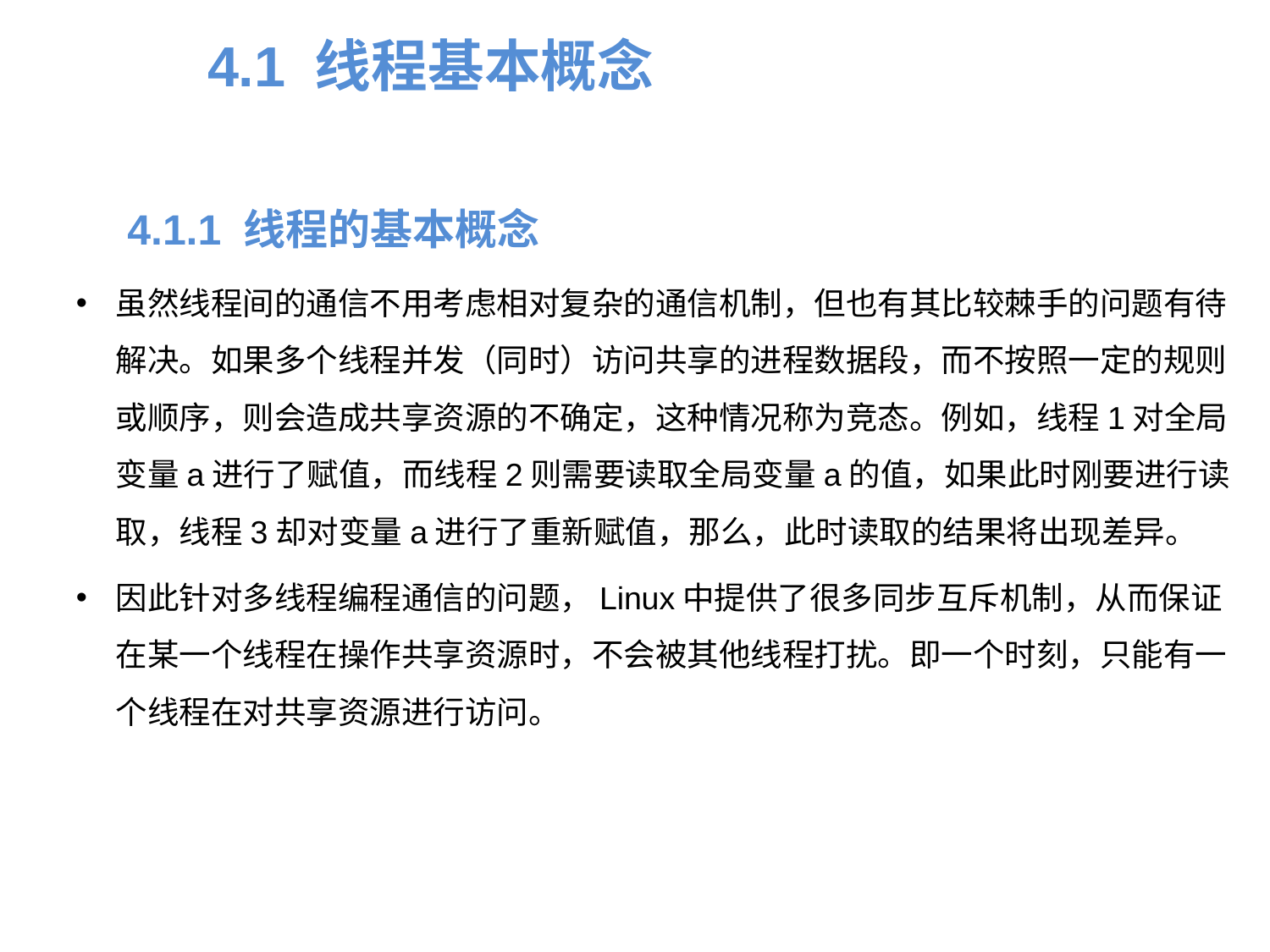

4.1 线程基本概念
4.1.1 线程的基本概念
虽然线程间的通信不用考虑相对复杂的通信机制，但也有其比较棘手的问题有待解决。如果多个线程并发（同时）访问共享的进程数据段，而不按照一定的规则或顺序，则会造成共享资源的不确定，这种情况称为竞态。例如，线程1对全局变量a进行了赋值，而线程2则需要读取全局变量a的值，如果此时刚要进行读取，线程3却对变量a进行了重新赋值，那么，此时读取的结果将出现差异。
因此针对多线程编程通信的问题，Linux中提供了很多同步互斥机制，从而保证在某一个线程在操作共享资源时，不会被其他线程打扰。即一个时刻，只能有一个线程在对共享资源进行访问。